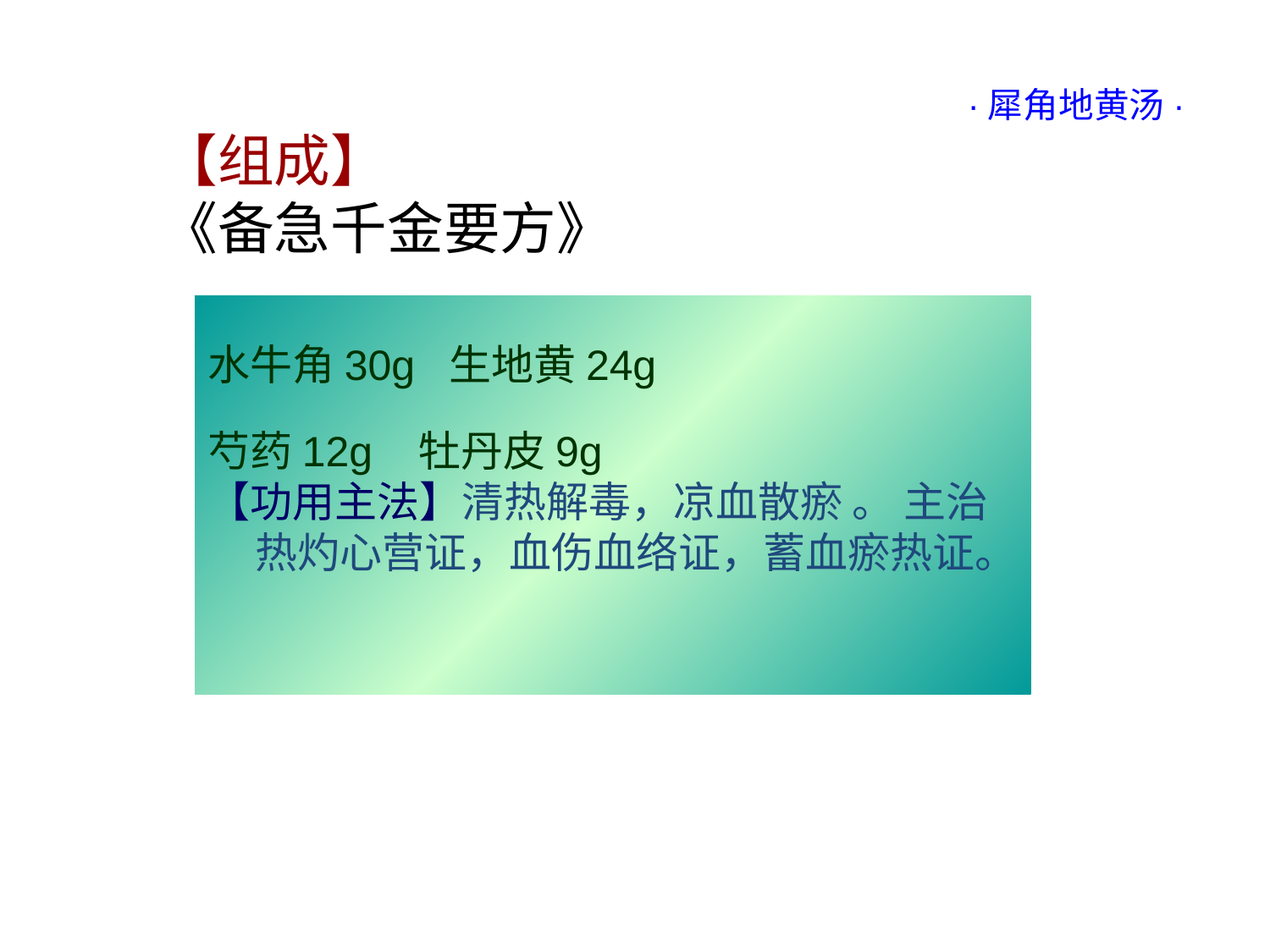

·犀角地黄汤·
【组成】
《备急千金要方》

水牛角30g  生地黄24g
芍药12g   牡丹皮9g
【功用主法】清热解毒，凉血散瘀 。 主治热灼心营证，血伤血络证，蓄血瘀热证。